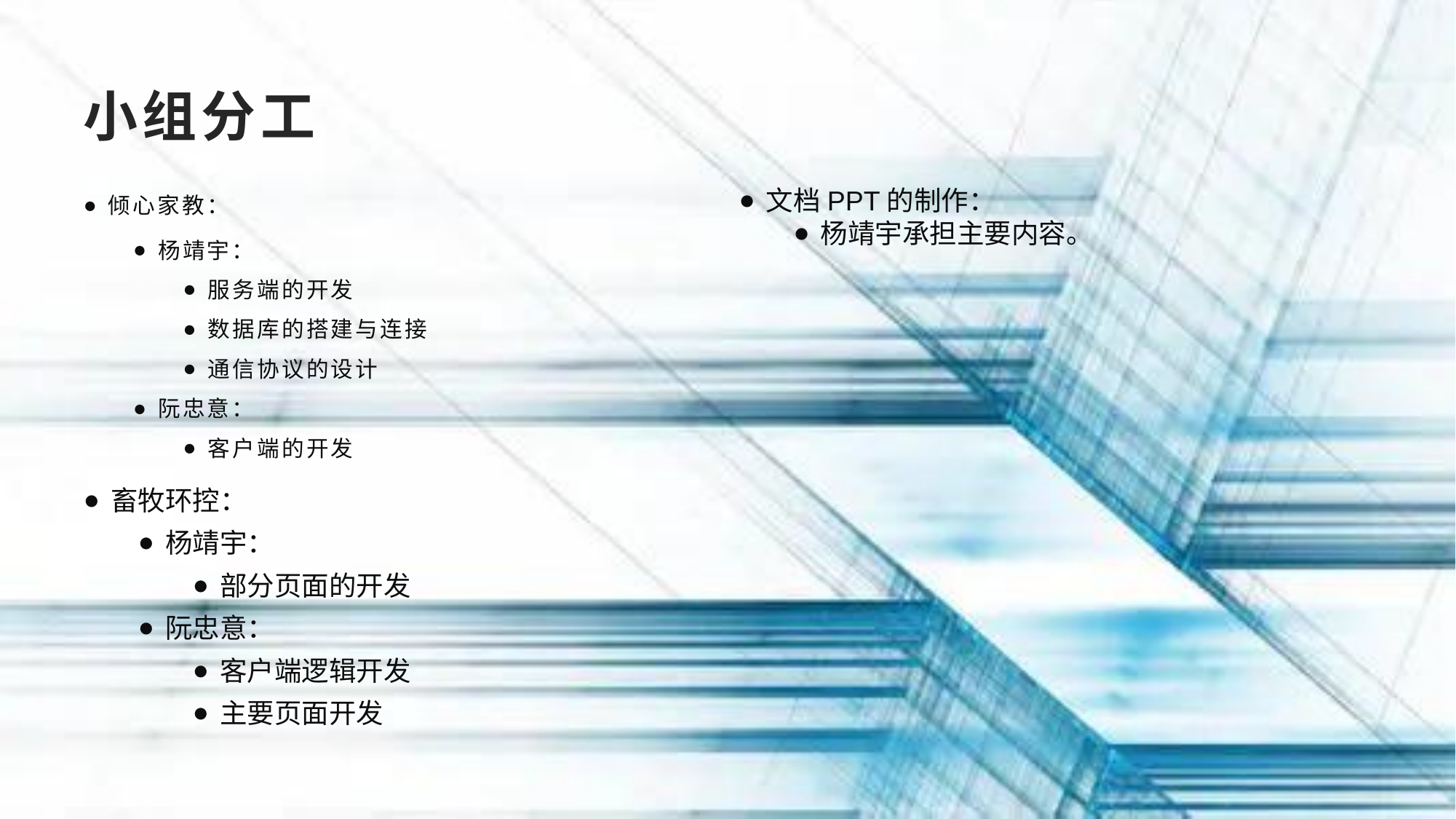

# 小组分工
倾心家教：
杨靖宇：
服务端的开发
数据库的搭建与连接
通信协议的设计
阮忠意：
客户端的开发

文档PPT的制作：
杨靖宇承担主要内容。

畜牧环控：
杨靖宇：
部分页面的开发
阮忠意：
客户端逻辑开发
主要页面开发